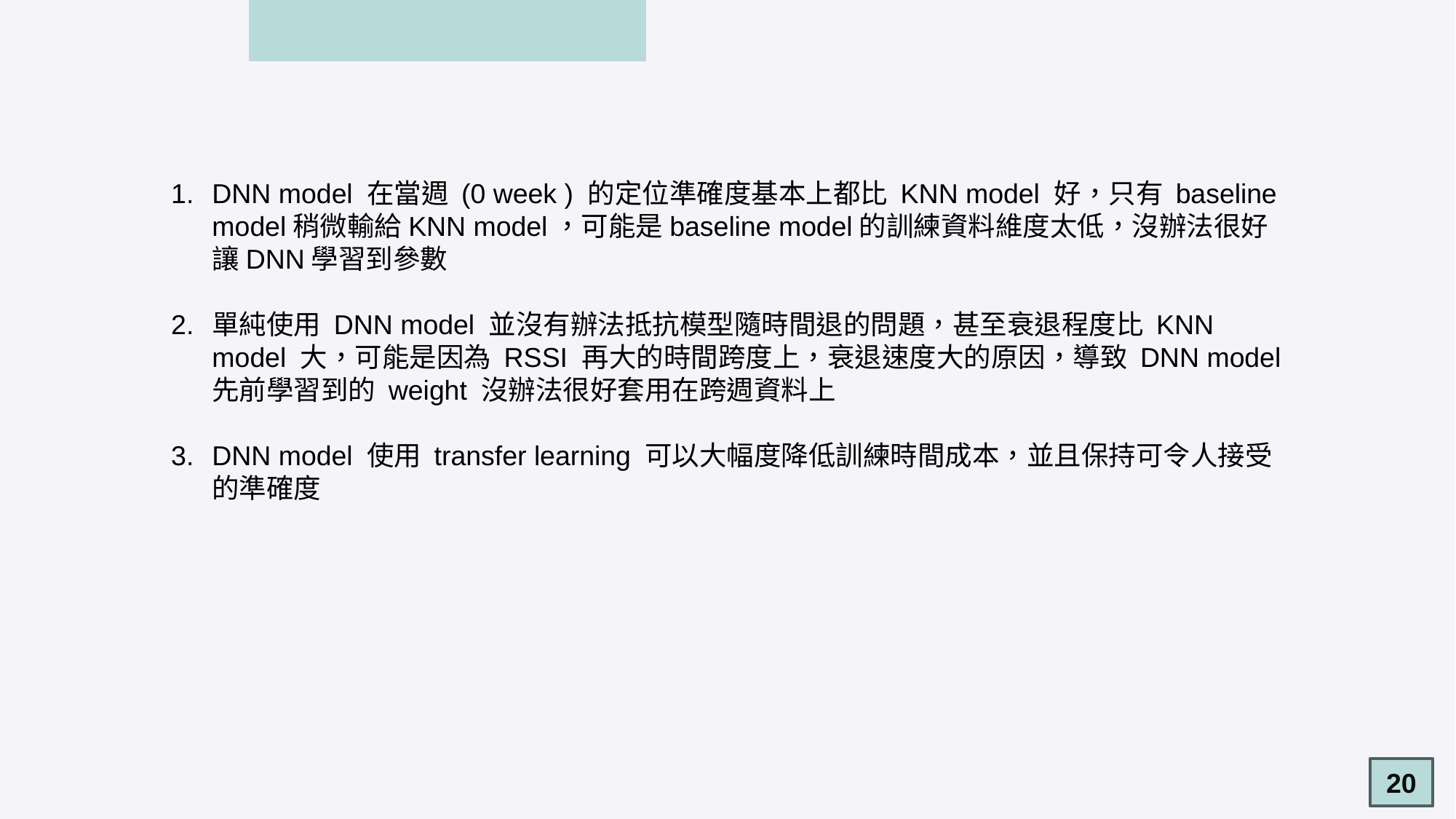

DNN model 在當週 (0 week ) 的定位準確度基本上都比 KNN model 好，只有 baseline model稍微輸給KNN model，可能是baseline model的訓練資料維度太低，沒辦法很好讓DNN學習到參數

單純使用 DNN model 並沒有辦法抵抗模型隨時間退的問題，甚至衰退程度比 KNN model 大，可能是因為 RSSI 再大的時間跨度上，衰退速度大的原因，導致 DNN model 先前學習到的 weight 沒辦法很好套用在跨週資料上

DNN model 使用 transfer learning 可以大幅度降低訓練時間成本，並且保持可令人接受的準確度

20